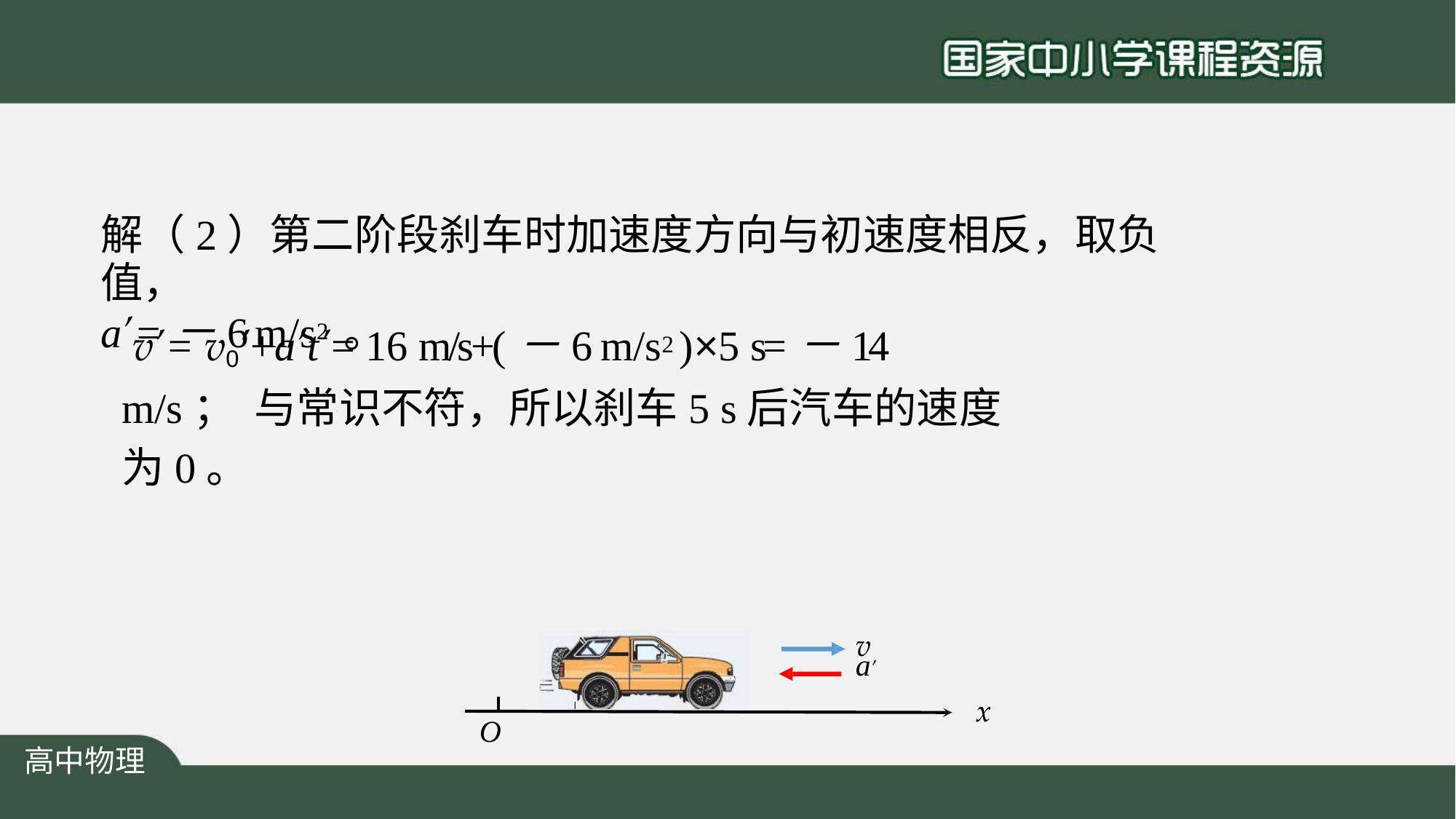

# 解（2）第二阶段刹车时加速度方向与初速度相反，取负值，
a’=－6 m/s2 。
v’= v0’+a’t’= 16 m/s+(－6 m/s2 )×5 s=－14 m/s；  与常识不符，所以刹车5 s后汽车的速度为0。
v

a’

x

O
高中物理